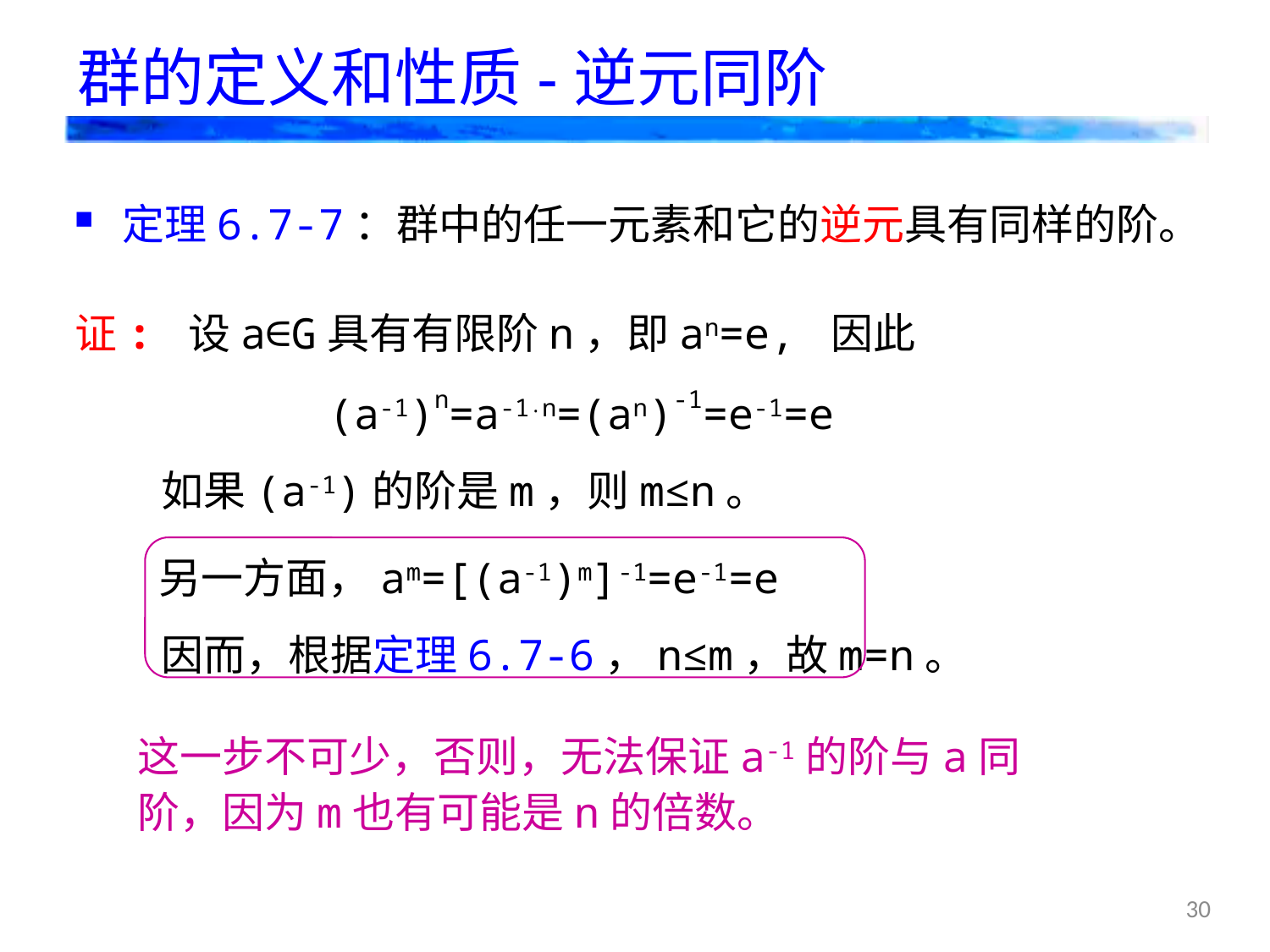

群的定义和性质-逆元同阶
定理6.7-7：群中的任一元素和它的逆元具有同样的阶。
证: 设a∈G具有有限阶n，即an=e, 因此
          (a-1)n=a-1·n=(an)-1=e-1=e
如果(a-1)的阶是m，则m≤n。
另一方面，am=[(a-1)m]-1=e-1=e
因而，根据定理6.7-6，n≤m，故m=n。

这一步不可少，否则，无法保证a-1的阶与a同阶，因为m也有可能是n的倍数。
30